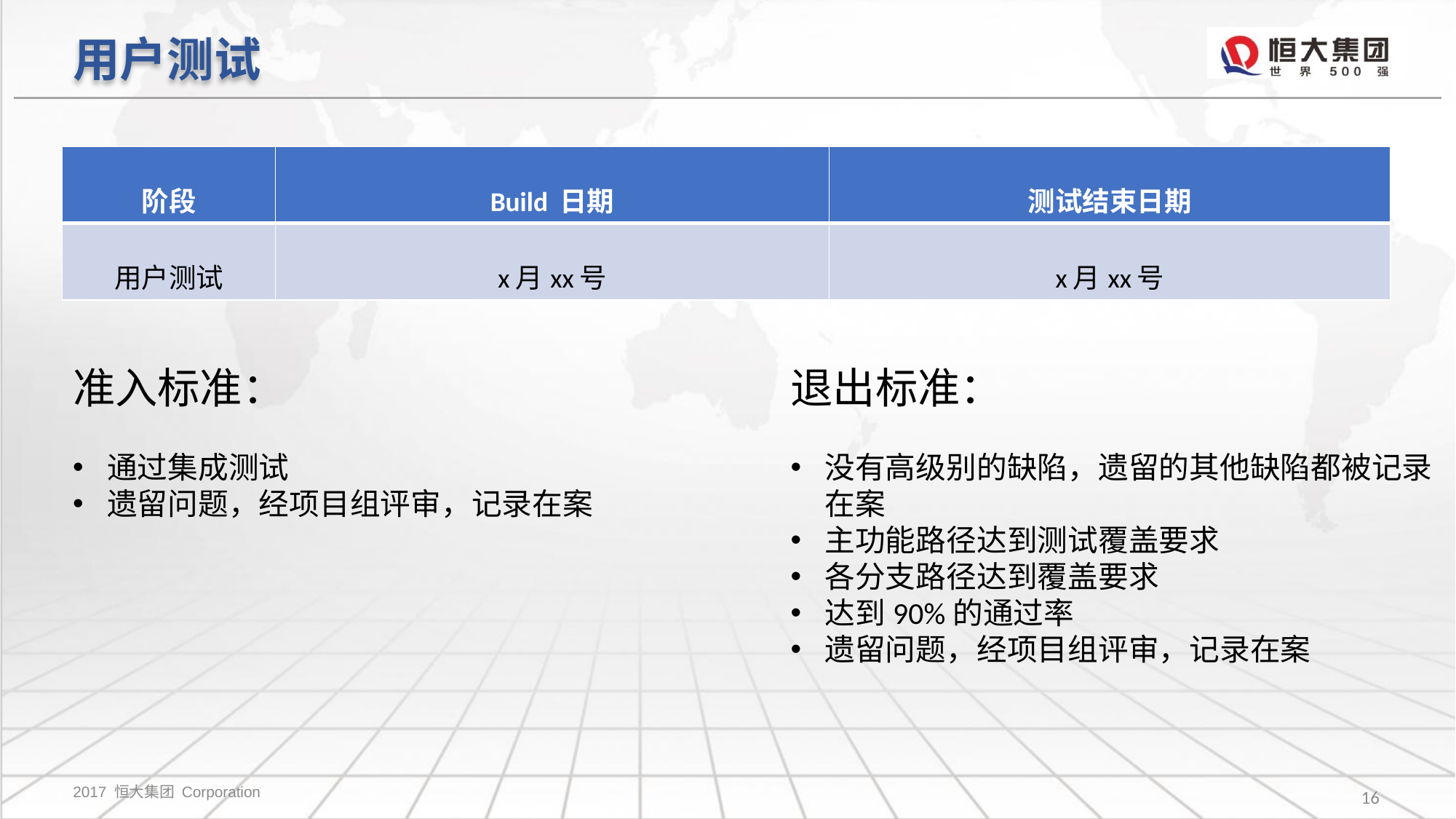

# 用户测试
| 阶段 | Build 日期 | 测试结束日期 |
| --- | --- | --- |
| 用户测试 | x月xx号 | x月xx号 |
准入标准：

通过集成测试
遗留问题，经项目组评审，记录在案

退出标准：

没有高级别的缺陷，遗留的其他缺陷都被记录在案
主功能路径达到测试覆盖要求
各分支路径达到覆盖要求
达到90%的通过率
遗留问题，经项目组评审，记录在案

2017 恒大集团 Corporation
16